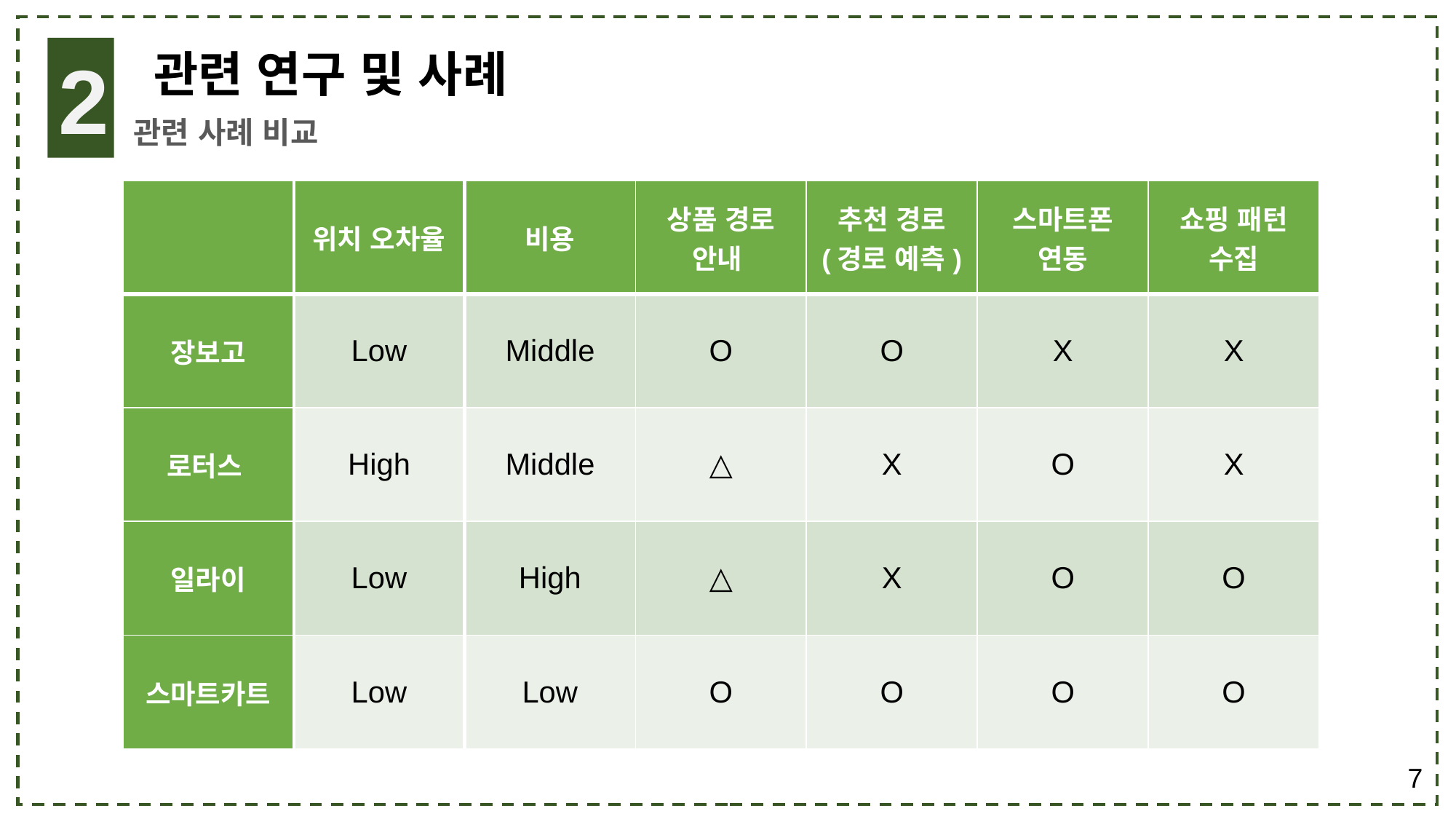

2
관련 연구 및 사례
관련 사례 비교
|  | 위치 오차율 | 비용 | 상품 경로 안내 | 추천 경로 (경로 예측) | 스마트폰 연동 | 쇼핑 패턴 수집 |
| --- | --- | --- | --- | --- | --- | --- |
| 장보고 | Low | Middle | O | O | X | X |
| 로터스 | High | Middle | △ | X | O | X |
| 일라이 | Low | High | △ | X | O | O |
| 스마트카트 | Low | Low | O | O | O | O |
7